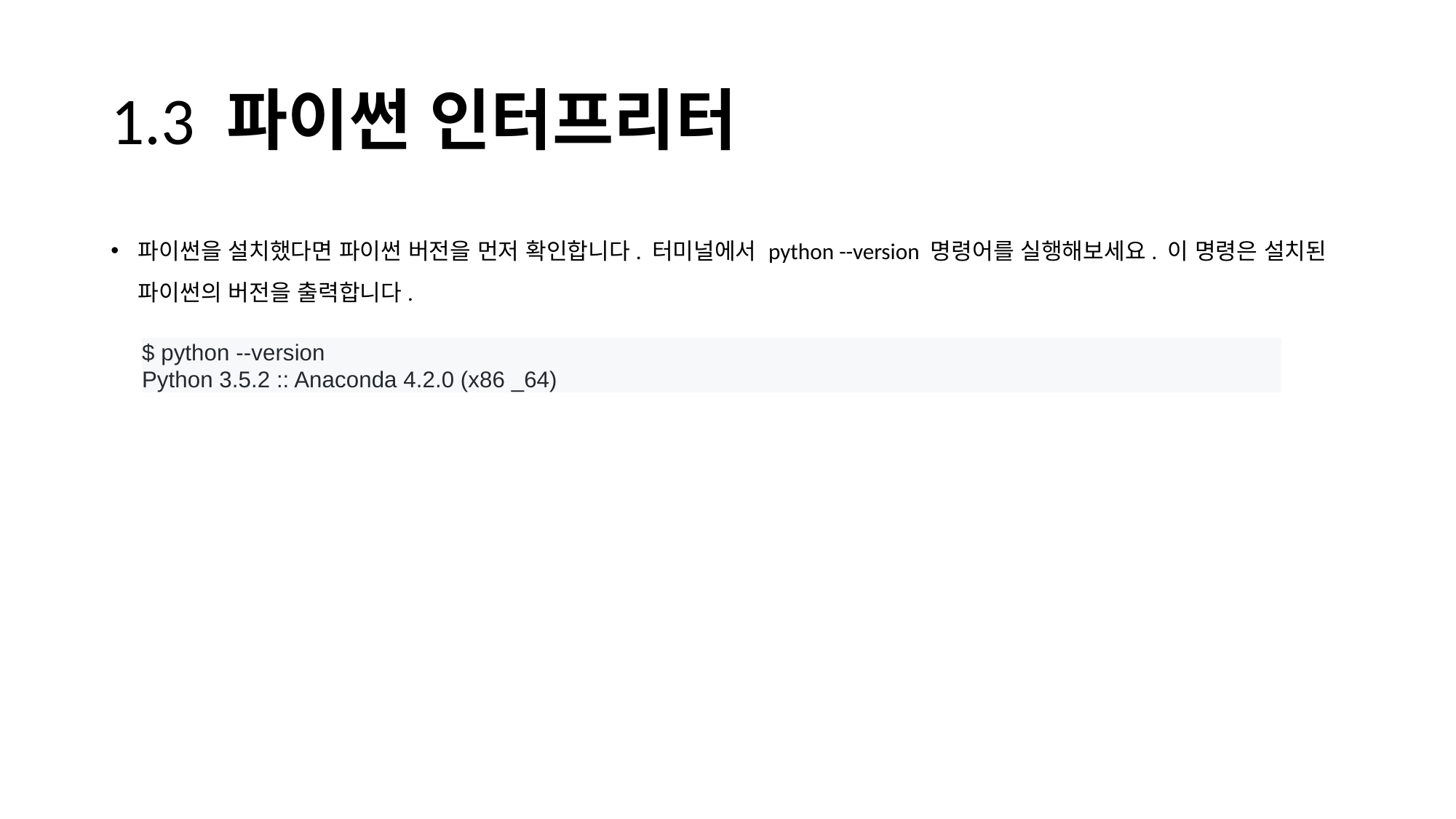

# 1.3 파이썬 인터프리터
파이썬을 설치했다면 파이썬 버전을 먼저 확인합니다. 터미널에서 python --version 명령어를 실행해보세요. 이 명령은 설치된 파이썬의 버전을 출력합니다.
$ python --version
Python 3.5.2 :: Anaconda 4.2.0 (x86 _64)